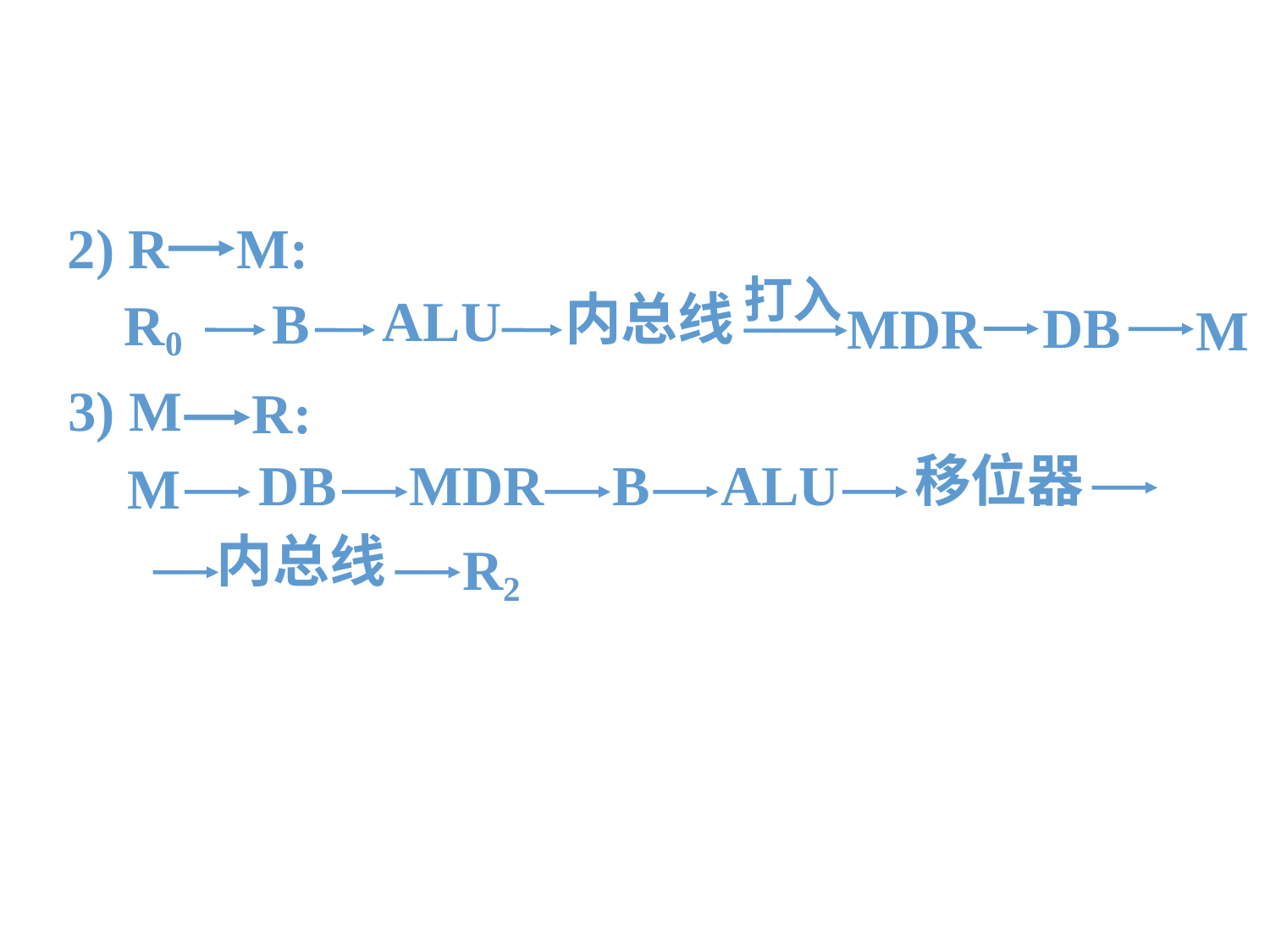

2) R
M:

打入
内总线
R0
ALU
B
DB
MDR
M

3) M
R:

移位器
DB
MDR
B
ALU
M

内总线
R2